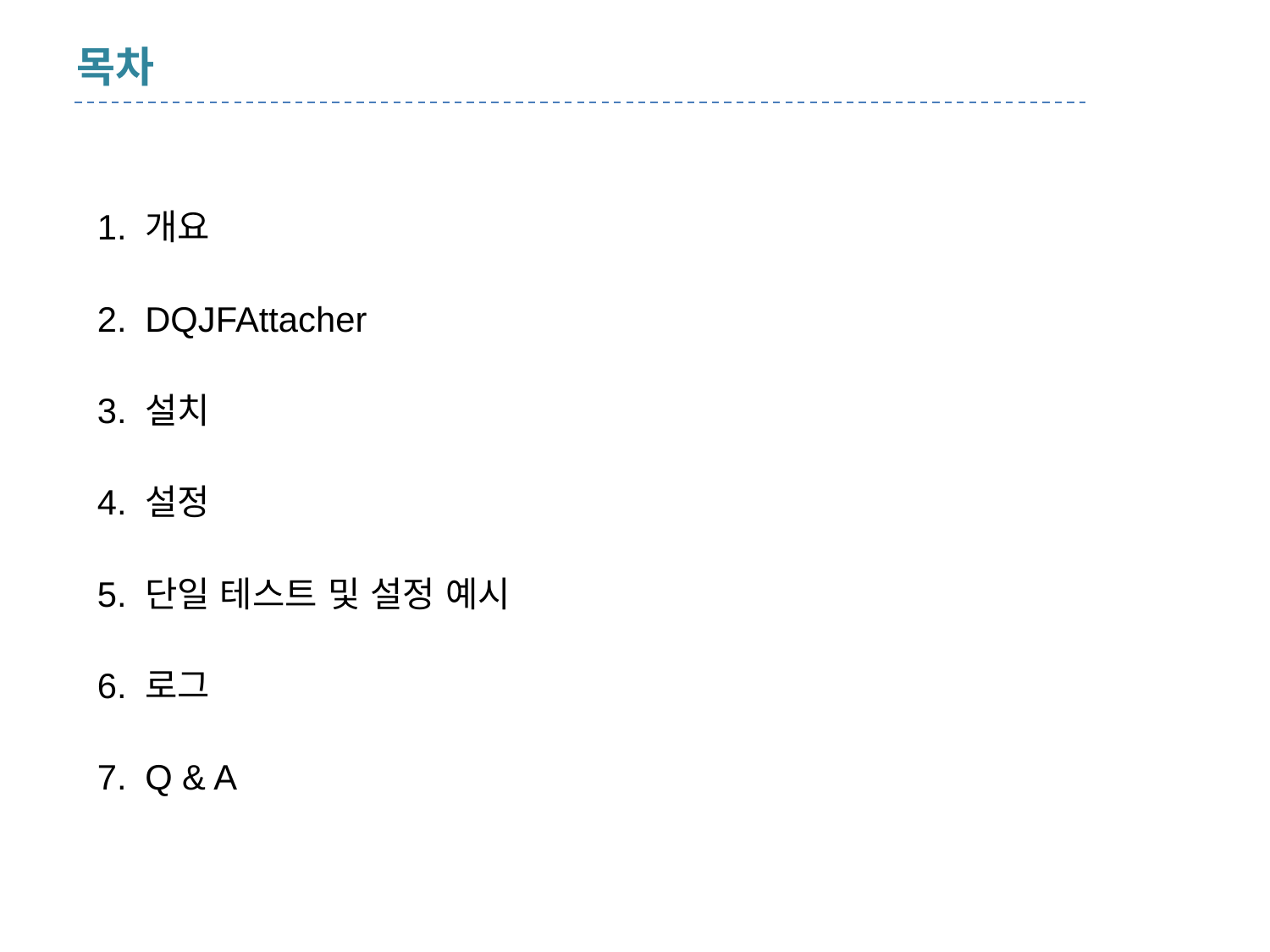

# 목차

개요
DQJFAttacher
설치
설정
단일 테스트 및 설정 예시
로그
Q & A